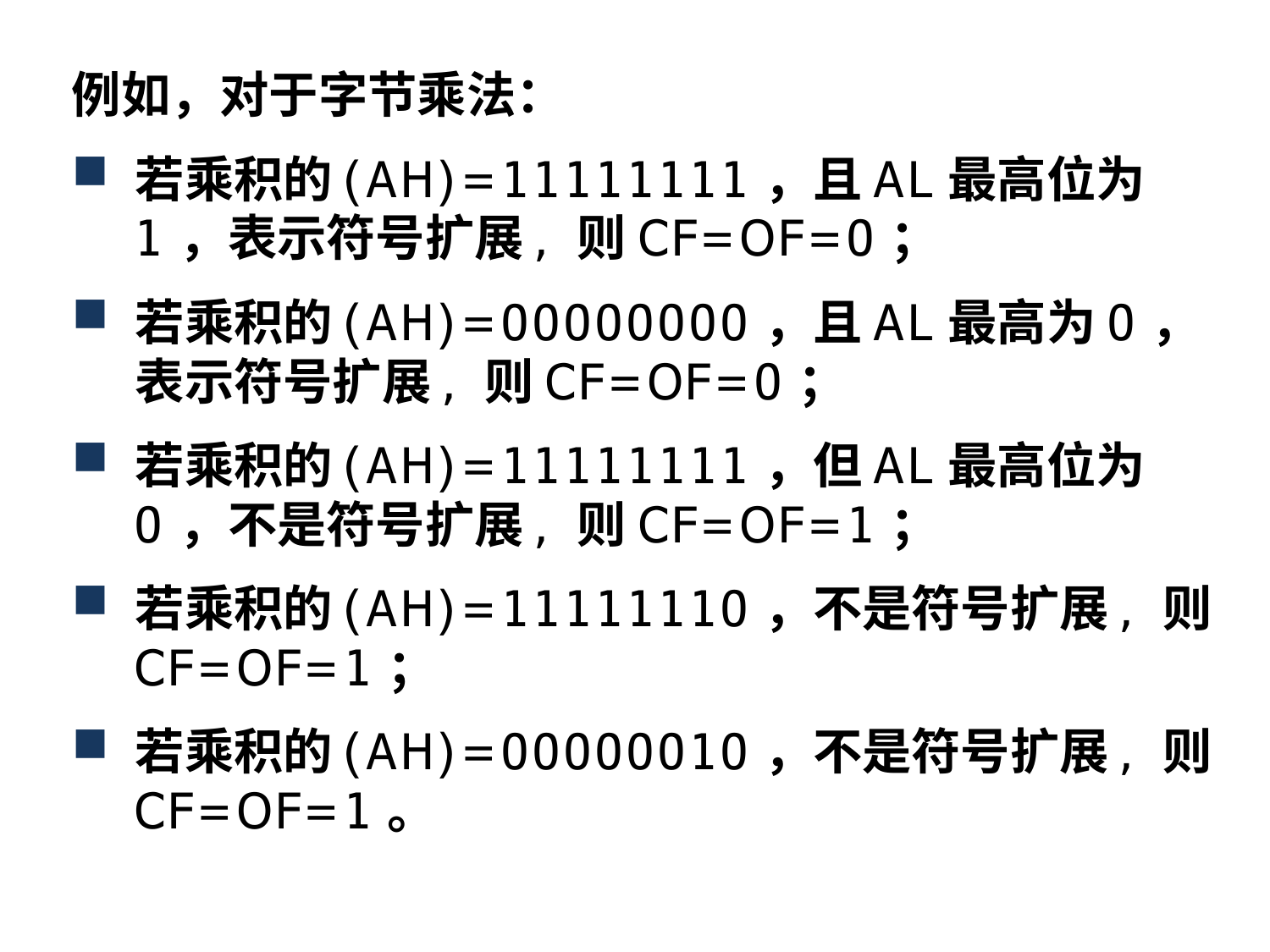

例如，对于字节乘法：
若乘积的(AH)=11111111，且AL最高位为1，表示符号扩展, 则CF=OF=0；
若乘积的(AH)=00000000，且AL最高为0，表示符号扩展, 则CF=OF=0；
若乘积的(AH)=11111111，但AL最高位为0，不是符号扩展, 则CF=OF=1；
若乘积的(AH)=11111110，不是符号扩展, 则CF=OF=1；
若乘积的(AH)=00000010，不是符号扩展, 则CF=OF=1。